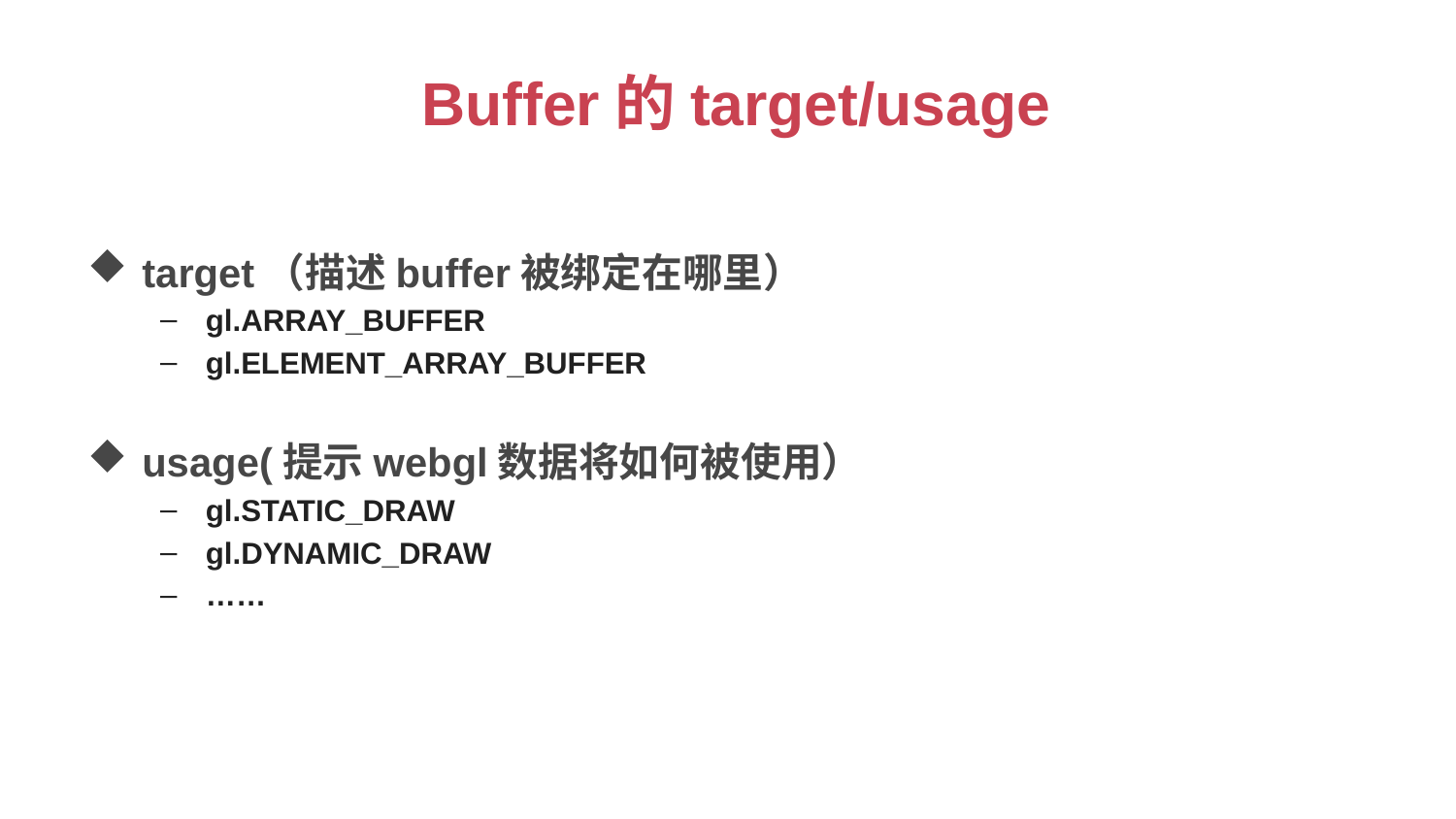

# Buffer的target/usage
target（描述buffer被绑定在哪里）
gl.ARRAY_BUFFER
gl.ELEMENT_ARRAY_BUFFER
usage(提示webgl数据将如何被使用）
gl.STATIC_DRAW
gl.DYNAMIC_DRAW
……